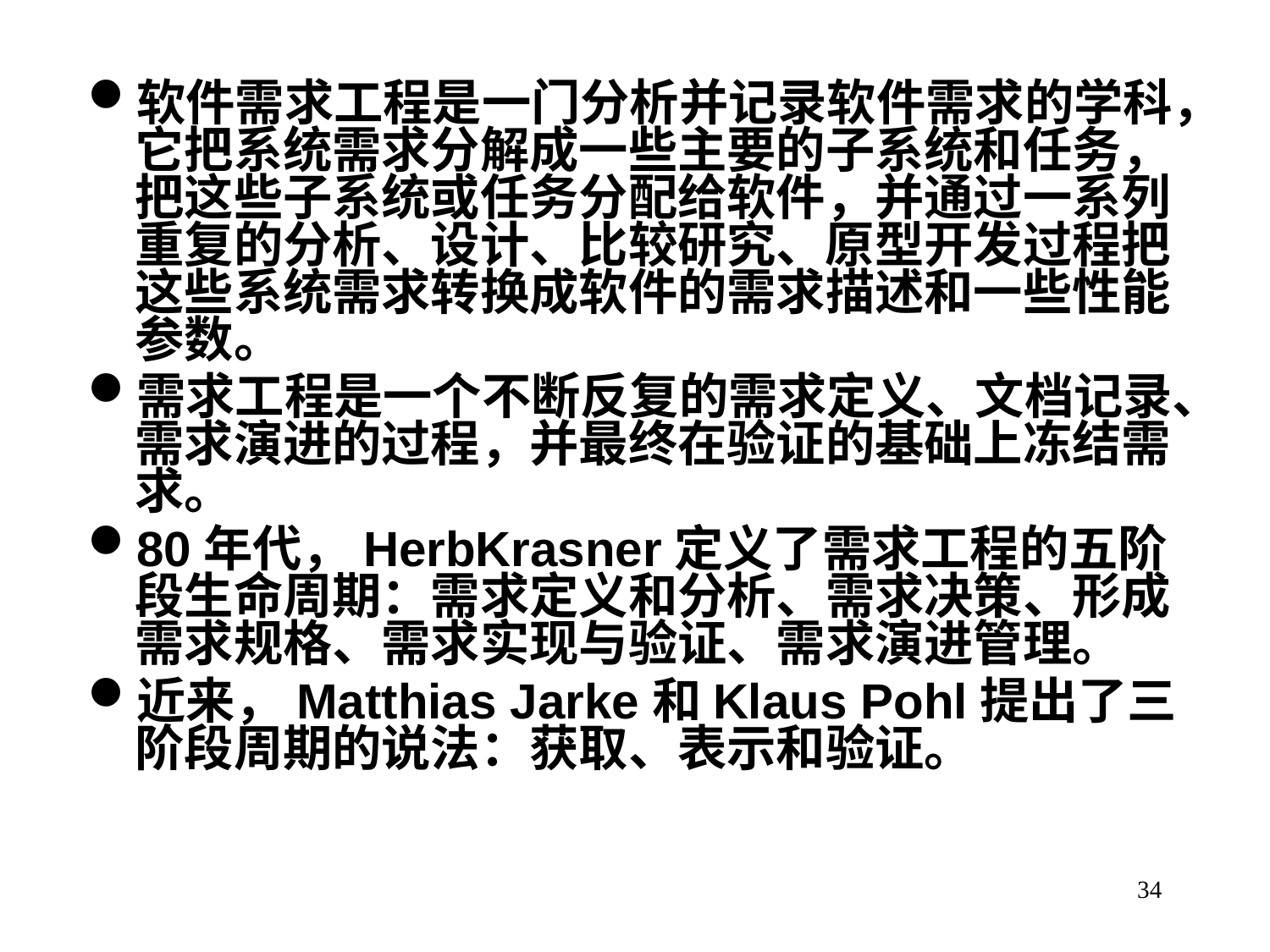

# 软件需求工程是一门分析并记录软件需求的学科，它把系统需求分解成一些主要的子系统和任务，把这些子系统或任务分配给软件，并通过一系列重复的分析、设计、比较研究、原型开发过程把这些系统需求转换成软件的需求描述和一些性能参数。
需求工程是一个不断反复的需求定义、文档记录、需求演进的过程，并最终在验证的基础上冻结需求。
80年代，HerbKrasner定义了需求工程的五阶段生命周期：需求定义和分析、需求决策、形成需求规格、需求实现与验证、需求演进管理。
近来，Matthias Jarke和Klaus Pohl提出了三阶段周期的说法：获取、表示和验证。

34